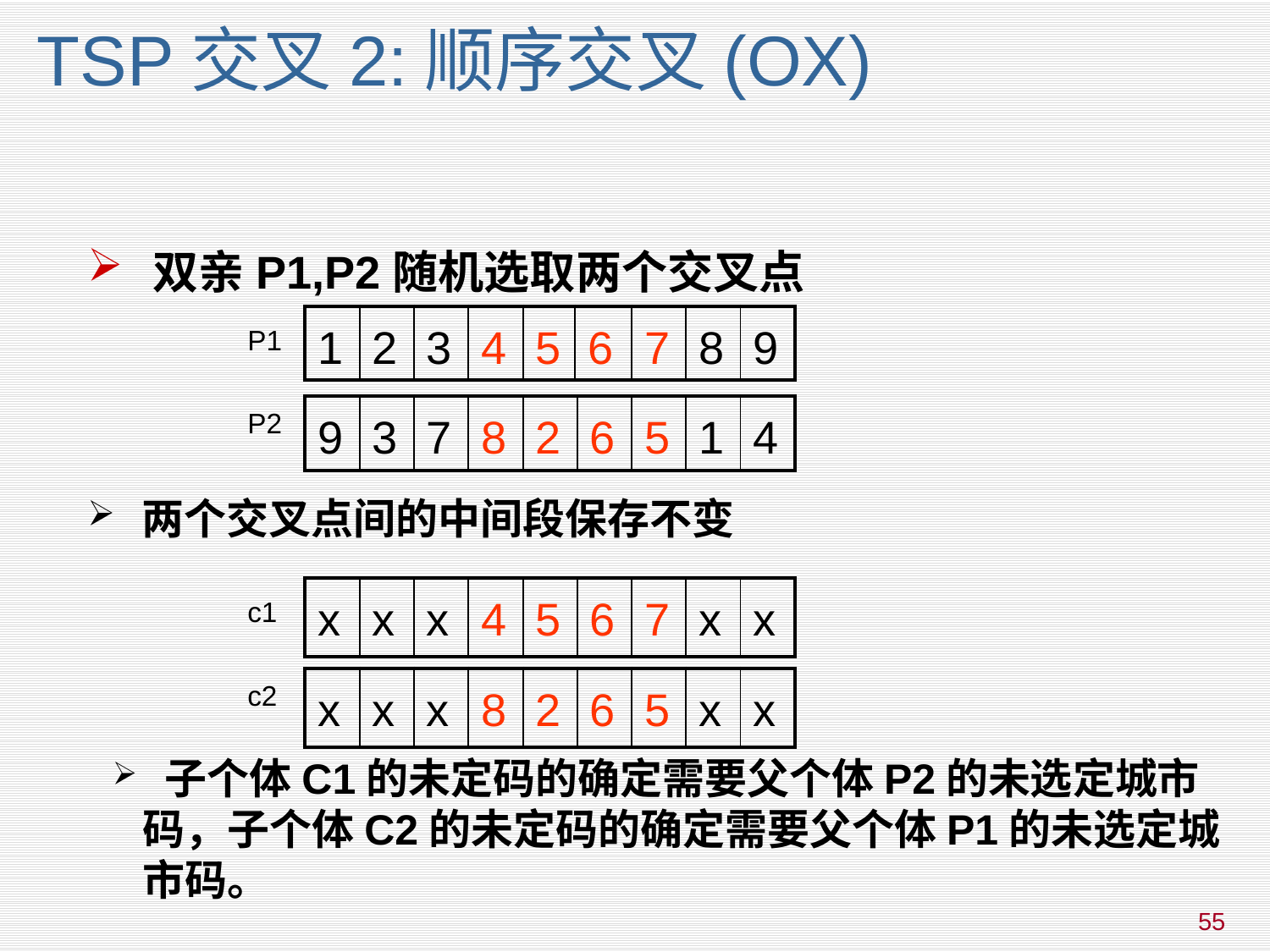

# TSP交叉2:顺序交叉(OX)
双亲P1,P2随机选取两个交叉点
| 1 | 2 | 3 | 4 | 5 | 6 | 7 | 8 | 9 |
| --- | --- | --- | --- | --- | --- | --- | --- | --- |
P1
| 9 | 3 | 7 | 8 | 2 | 6 | 5 | 1 | 4 |
| --- | --- | --- | --- | --- | --- | --- | --- | --- |
P2
  两个交叉点间的中间段保存不变
| x | x | x | 4 | 5 | 6 | 7 | x | x |
| --- | --- | --- | --- | --- | --- | --- | --- | --- |
c1
| x | x | x | 8 | 2 | 6 | 5 | x | x |
| --- | --- | --- | --- | --- | --- | --- | --- | --- |
c2
  子个体C1的未定码的确定需要父个体P2的未选定城市码，子个体C2的未定码的确定需要父个体P1的未选定城市码。
55